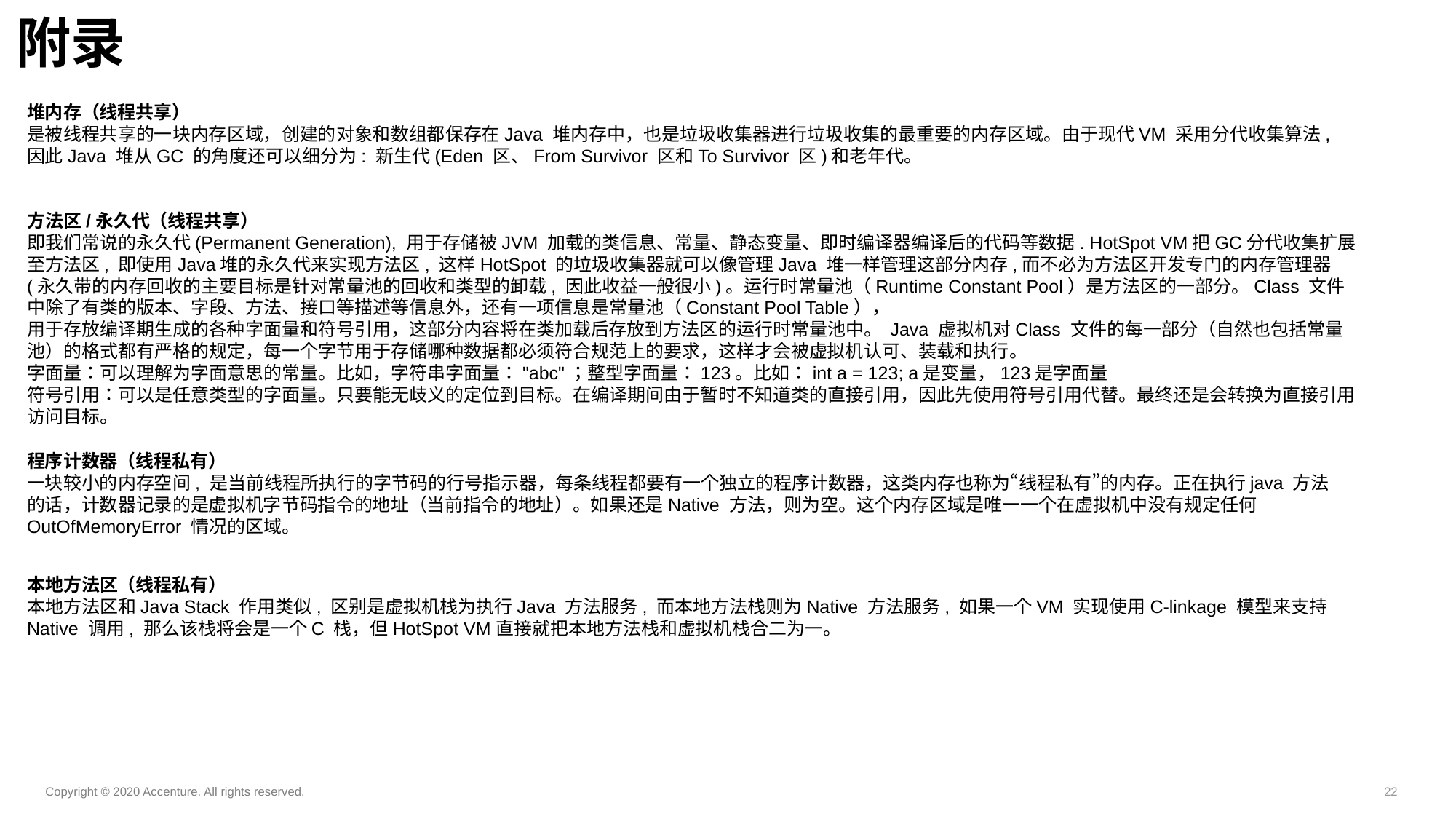

# 附录
堆内存（线程共享）
是被线程共享的一块内存区域，创建的对象和数组都保存在Java 堆内存中，也是垃圾收集器进行垃圾收集的最重要的内存区域。由于现代VM 采用分代收集算法, 因此Java 堆从GC 的角度还可以细分为: 新生代(Eden 区、From Survivor 区和To Survivor 区)和老年代。
方法区/永久代（线程共享）
即我们常说的永久代(Permanent Generation), 用于存储被JVM 加载的类信息、常量、静态变量、即时编译器编译后的代码等数据. HotSpot VM把GC分代收集扩展至方法区, 即使用Java堆的永久代来实现方法区, 这样HotSpot 的垃圾收集器就可以像管理Java 堆一样管理这部分内存,而不必为方法区开发专门的内存管理器(永久带的内存回收的主要目标是针对常量池的回收和类型的卸载, 因此收益一般很小)。运行时常量池（Runtime Constant Pool）是方法区的一部分。Class 文件中除了有类的版本、字段、方法、接口等描述等信息外，还有一项信息是常量池（Constant Pool Table），
用于存放编译期生成的各种字面量和符号引用，这部分内容将在类加载后存放到方法区的运行时常量池中。 Java 虚拟机对Class 文件的每一部分（自然也包括常量池）的格式都有严格的规定，每一个字节用于存储哪种数据都必须符合规范上的要求，这样才会被虚拟机认可、装载和执行。
字面量：可以理解为字面意思的常量。比如，字符串字面量："abc"；整型字面量：123。比如：int a = 123; a是变量，123是字面量
符号引用：可以是任意类型的字面量。只要能无歧义的定位到目标。在编译期间由于暂时不知道类的直接引用，因此先使用符号引用代替。最终还是会转换为直接引用访问目标。
程序计数器（线程私有）
一块较小的内存空间, 是当前线程所执行的字节码的行号指示器，每条线程都要有一个独立的程序计数器，这类内存也称为“线程私有”的内存。正在执行java 方法的话，计数器记录的是虚拟机字节码指令的地址（当前指令的地址）。如果还是Native 方法，则为空。这个内存区域是唯一一个在虚拟机中没有规定任何OutOfMemoryError 情况的区域。
本地方法区（线程私有）
本地方法区和Java Stack 作用类似, 区别是虚拟机栈为执行Java 方法服务, 而本地方法栈则为Native 方法服务, 如果一个VM 实现使用C-linkage 模型来支持Native 调用, 那么该栈将会是一个C 栈，但HotSpot VM直接就把本地方法栈和虚拟机栈合二为一。
Copyright © 2020 Accenture. All rights reserved.
22